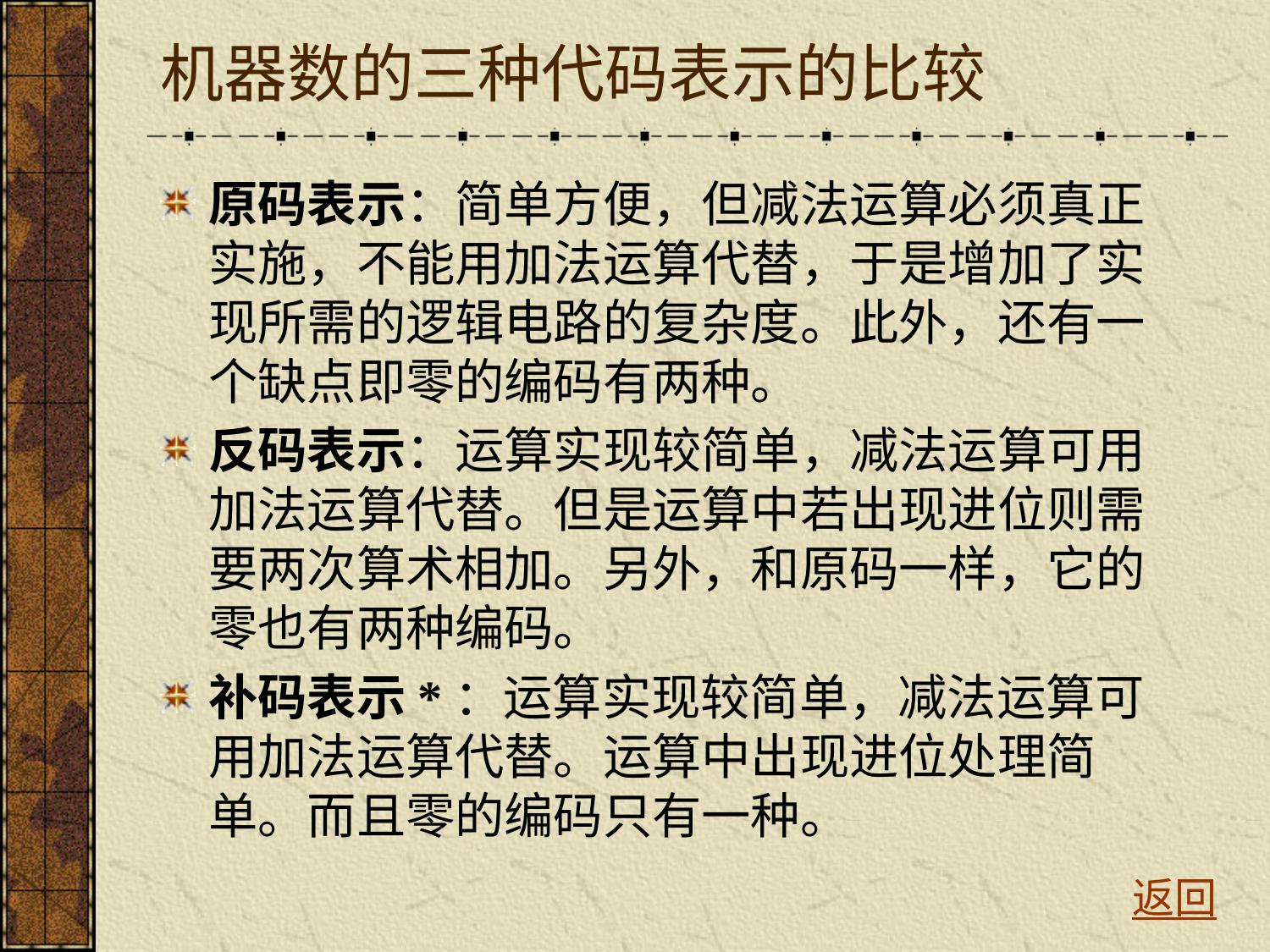

# 机器数的三种代码表示的比较
原码表示：简单方便，但减法运算必须真正实施，不能用加法运算代替，于是增加了实现所需的逻辑电路的复杂度。此外，还有一个缺点即零的编码有两种。
反码表示：运算实现较简单，减法运算可用加法运算代替。但是运算中若出现进位则需要两次算术相加。另外，和原码一样，它的零也有两种编码。
补码表示*：运算实现较简单，减法运算可用加法运算代替。运算中出现进位处理简单。而且零的编码只有一种。
返回